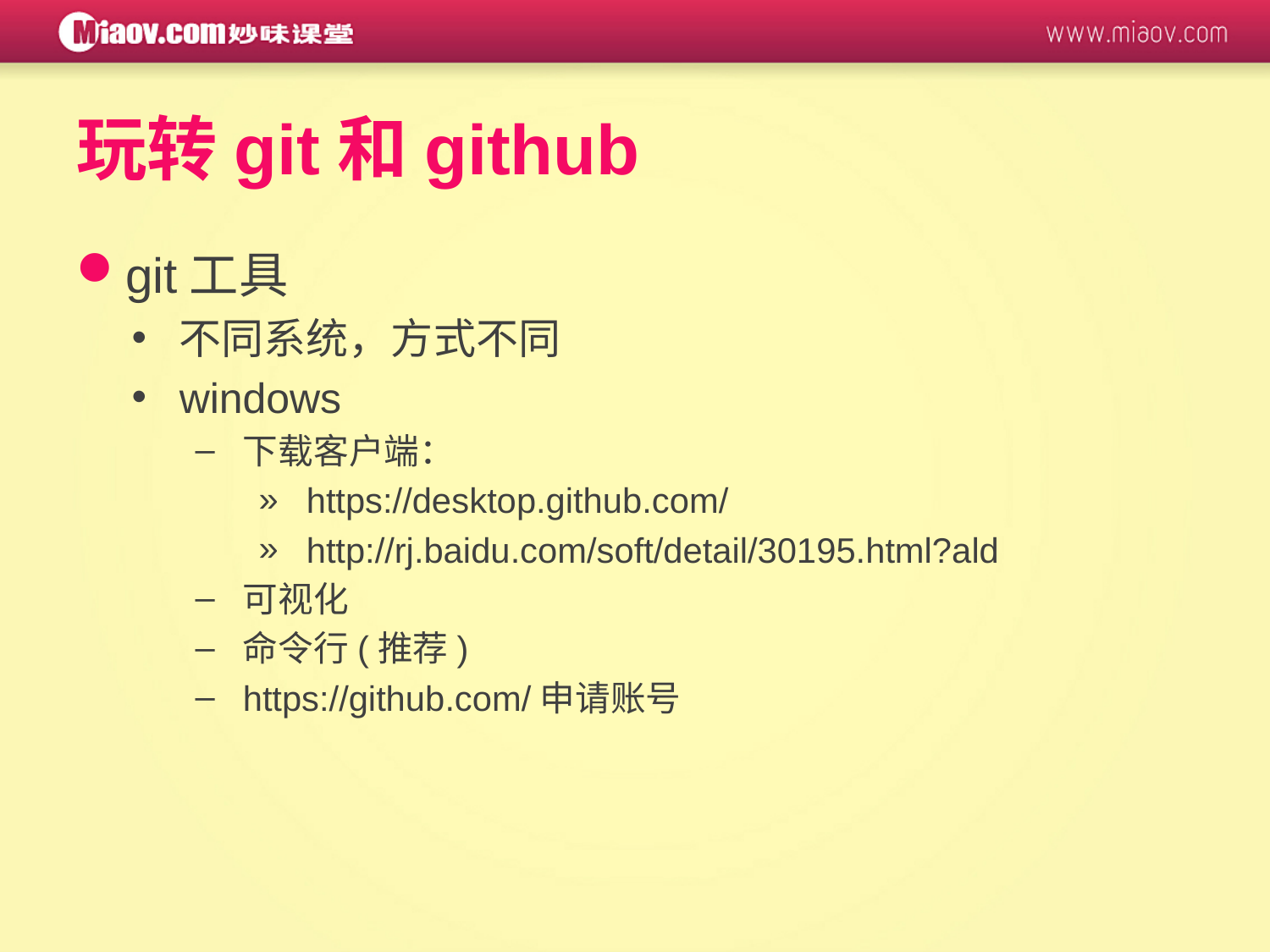

# 玩转git和github
git工具
不同系统，方式不同
windows
下载客户端：
https://desktop.github.com/
http://rj.baidu.com/soft/detail/30195.html?ald
可视化
命令行(推荐)
https://github.com/申请账号